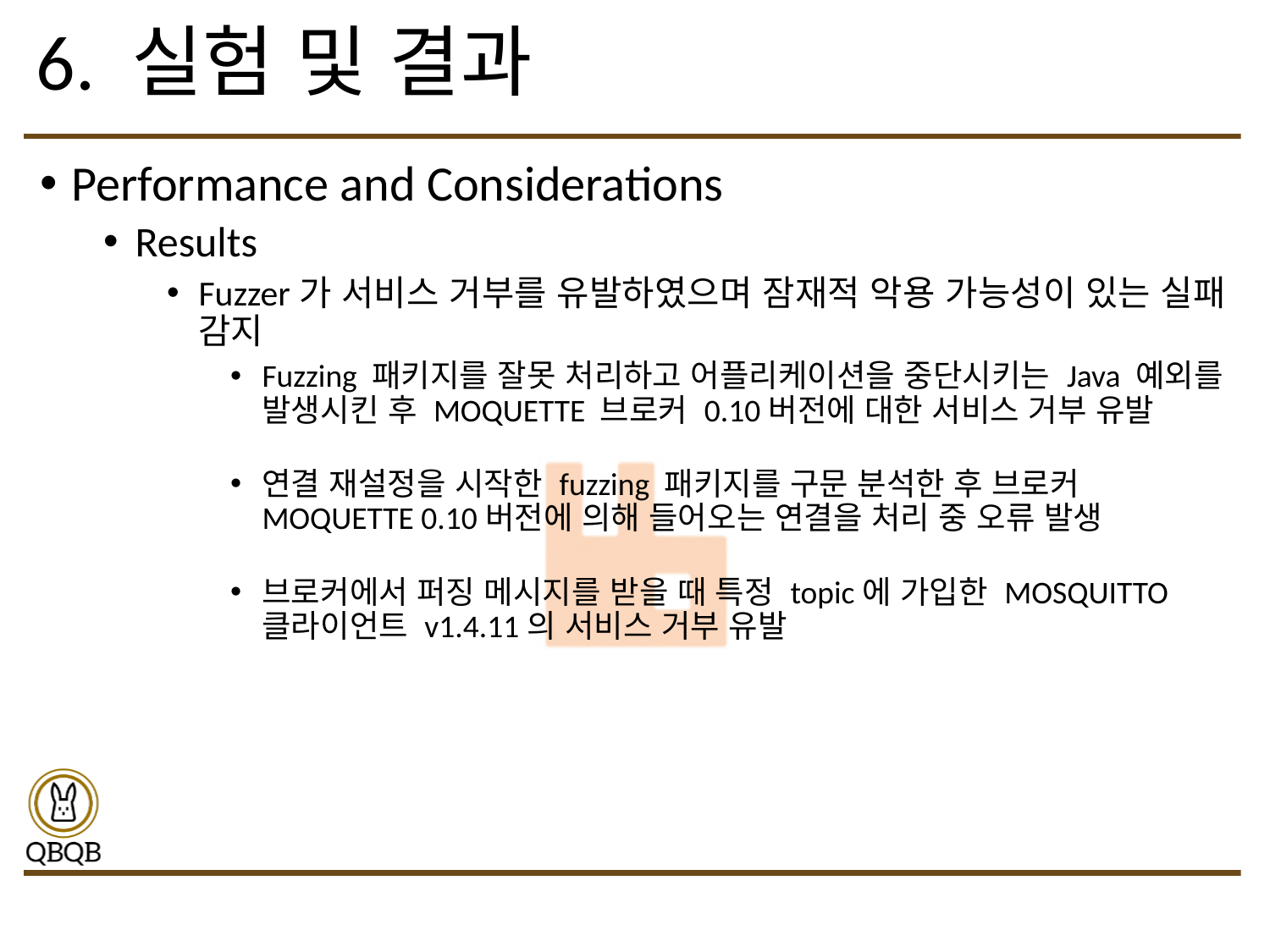

# 6. 실험 및 결과
Performance and Considerations
Results
Fuzzer가 서비스 거부를 유발하였으며 잠재적 악용 가능성이 있는 실패 감지
Fuzzing 패키지를 잘못 처리하고 어플리케이션을 중단시키는 Java 예외를 발생시킨 후 MOQUETTE 브로커 0.10버전에 대한 서비스 거부 유발

연결 재설정을 시작한 fuzzing 패키지를 구문 분석한 후 브로커 MOQUETTE 0.10버전에 의해 들어오는 연결을 처리 중 오류 발생

브로커에서 퍼징 메시지를 받을 때 특정 topic에 가입한 MOSQUITTO 클라이언트 v1.4.11의 서비스 거부 유발